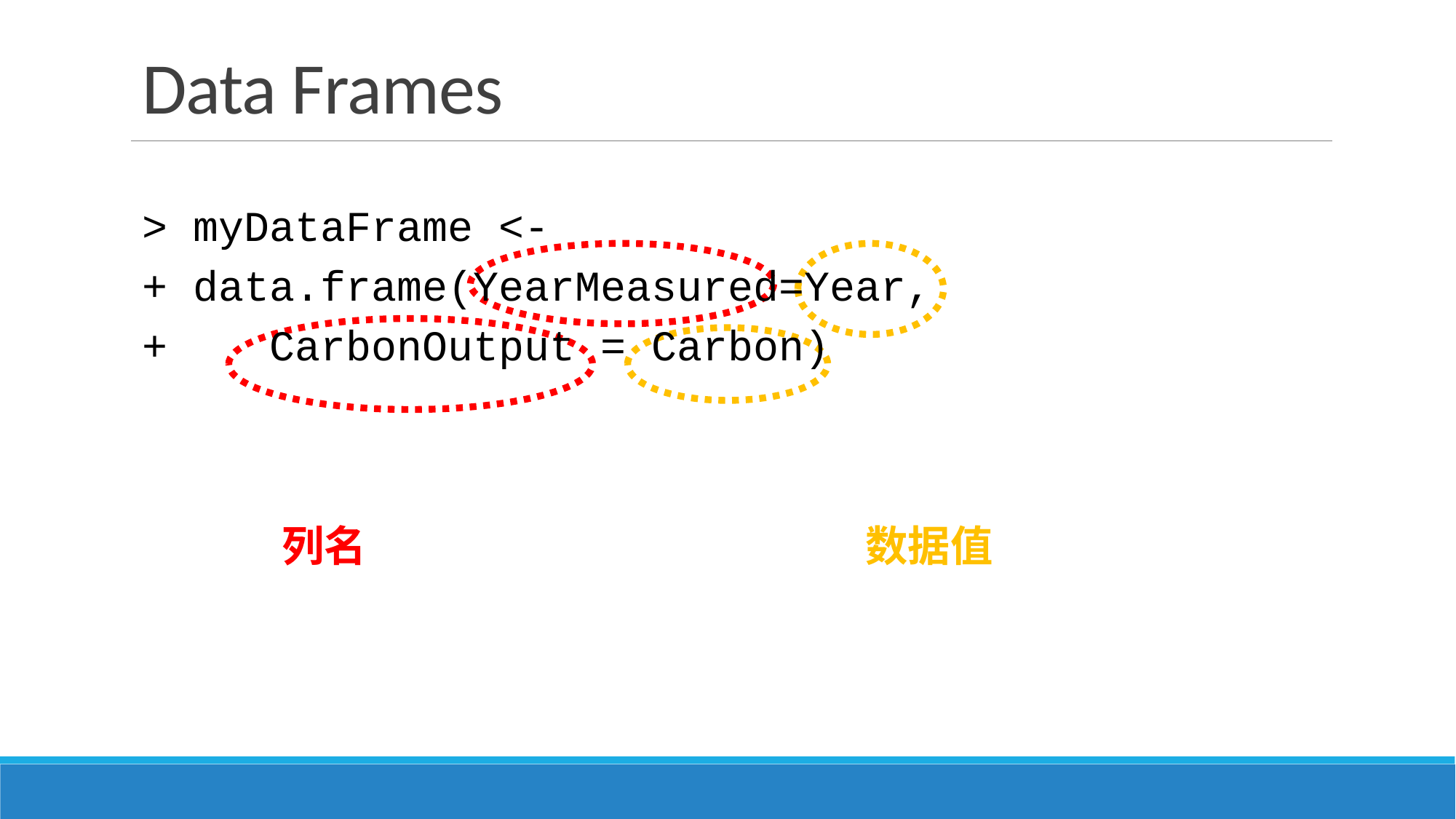

# Data Frames

> myDataFrame <-
+ data.frame(YearMeasured=Year,
+    CarbonOutput = Carbon)

列名
数据值